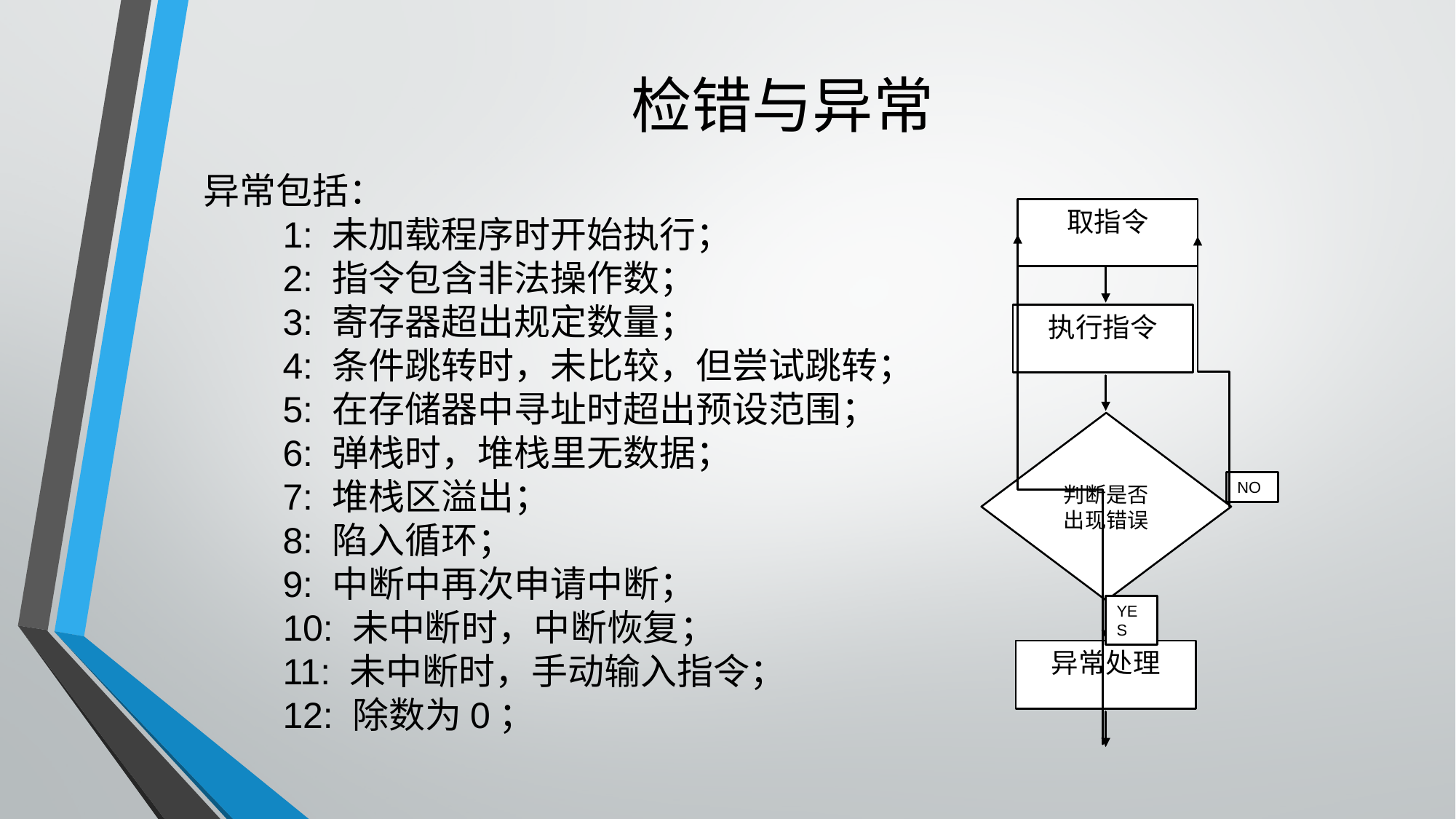

# 检错与异常
异常包括：
1: 未加载程序时开始执行；
2: 指令包含非法操作数；
3: 寄存器超出规定数量；
4: 条件跳转时，未比较，但尝试跳转；
5: 在存储器中寻址时超出预设范围；
6: 弹栈时，堆栈里无数据；
7: 堆栈区溢出；
8: 陷入循环；
9: 中断中再次申请中断；
10: 未中断时，中断恢复；
11: 未中断时，手动输入指令；
12: 除数为0；
取指令
执行指令
判断是否出现错误
YES
异常处理
NO